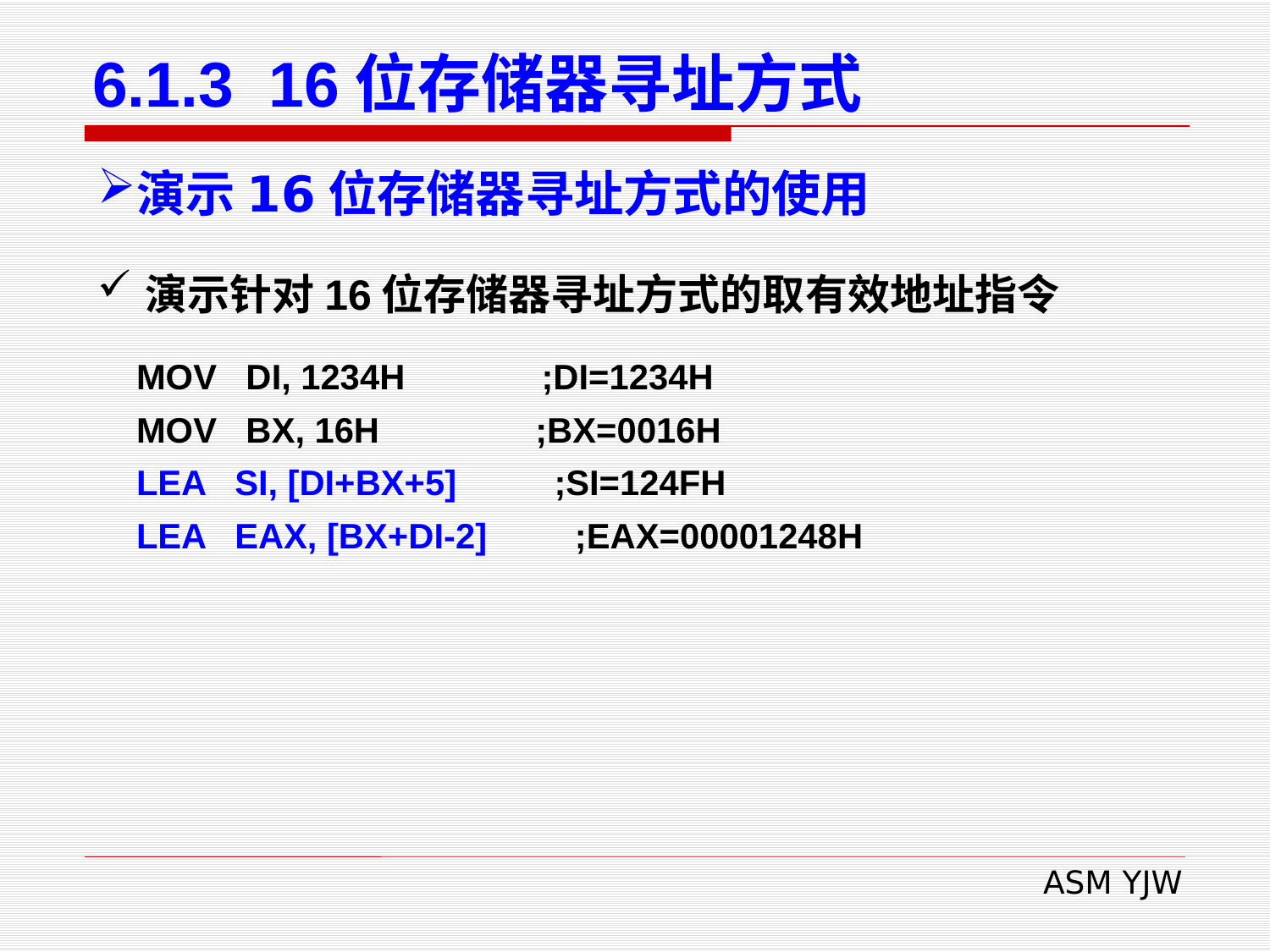

# 6.1.3  16位存储器寻址方式
演示16位存储器寻址方式的使用
演示针对16位存储器寻址方式的取有效地址指令
    MOV   DI, 1234H              ;DI=1234H
    MOV   BX, 16H                ;BX=0016H
    LEA   SI, [DI+BX+5]          ;SI=124FH
    LEA   EAX, [BX+DI-2]         ;EAX=00001248H